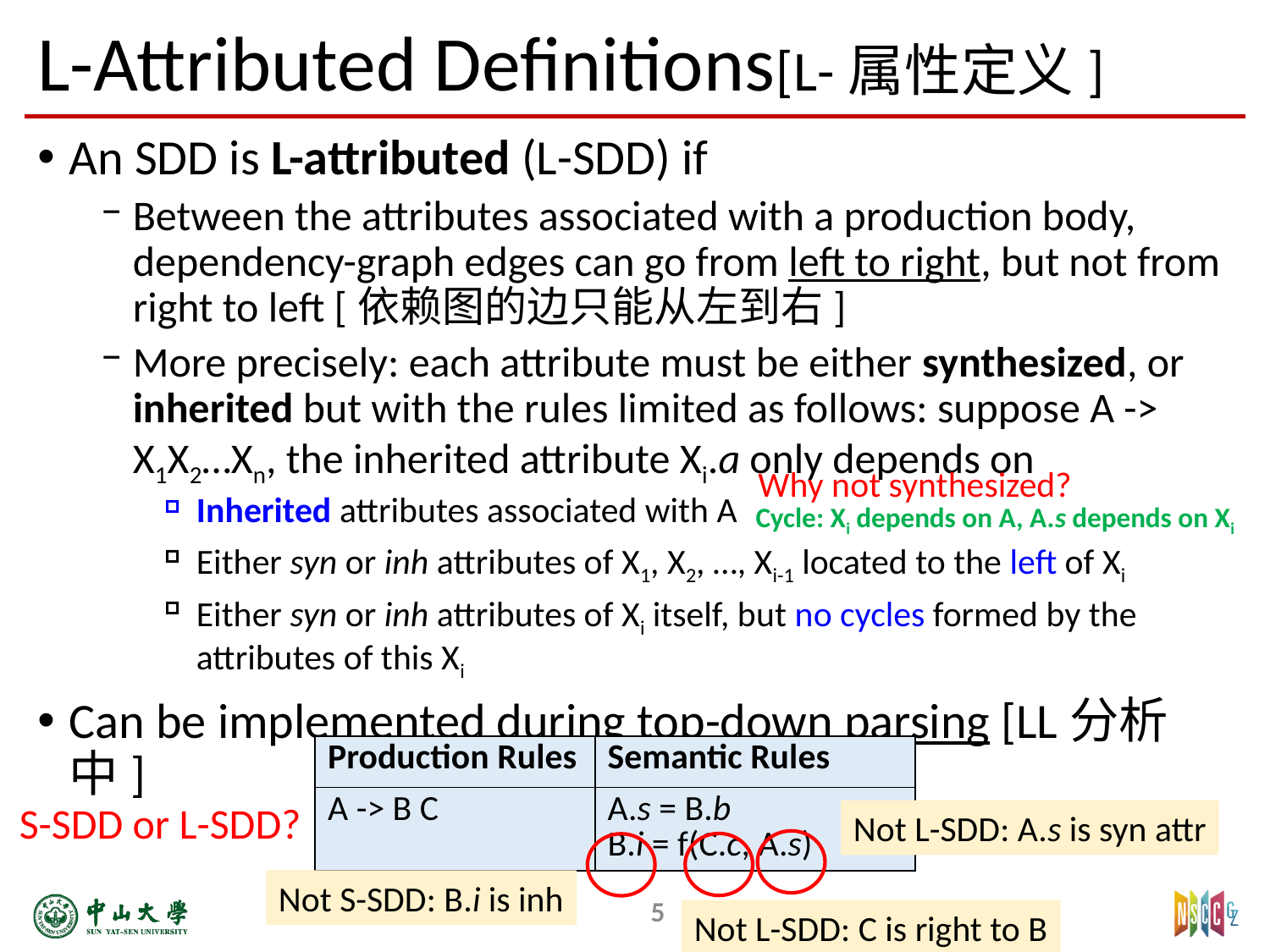

# L-Attributed Definitions[L-属性定义]
An SDD is L-attributed (L-SDD) if
Between the attributes associated with a production body, dependency-graph edges can go from left to right, but not from right to left [依赖图的边只能从左到右]
More precisely: each attribute must be either synthesized, or inherited but with the rules limited as follows: suppose A -> X1X2…Xn, the inherited attribute Xi.a only depends on
Inherited attributes associated with A
Either syn or inh attributes of X1, X2, …, Xi-1 located to the left of Xi
Either syn or inh attributes of Xi itself, but no cycles formed by the attributes of this Xi
Can be implemented during top-down parsing [LL分析中]
Why not synthesized?
Cycle: Xi depends on A, A.s depends on Xi
| Production Rules | Semantic Rules |
| --- | --- |
| A -> B C | A.s = B.b B.i = f(C.c, A.s) |
S-SDD or L-SDD?
Not L-SDD: A.s is syn attr

Not L-SDD: C is right to B

Not S-SDD: B.i is inh
5